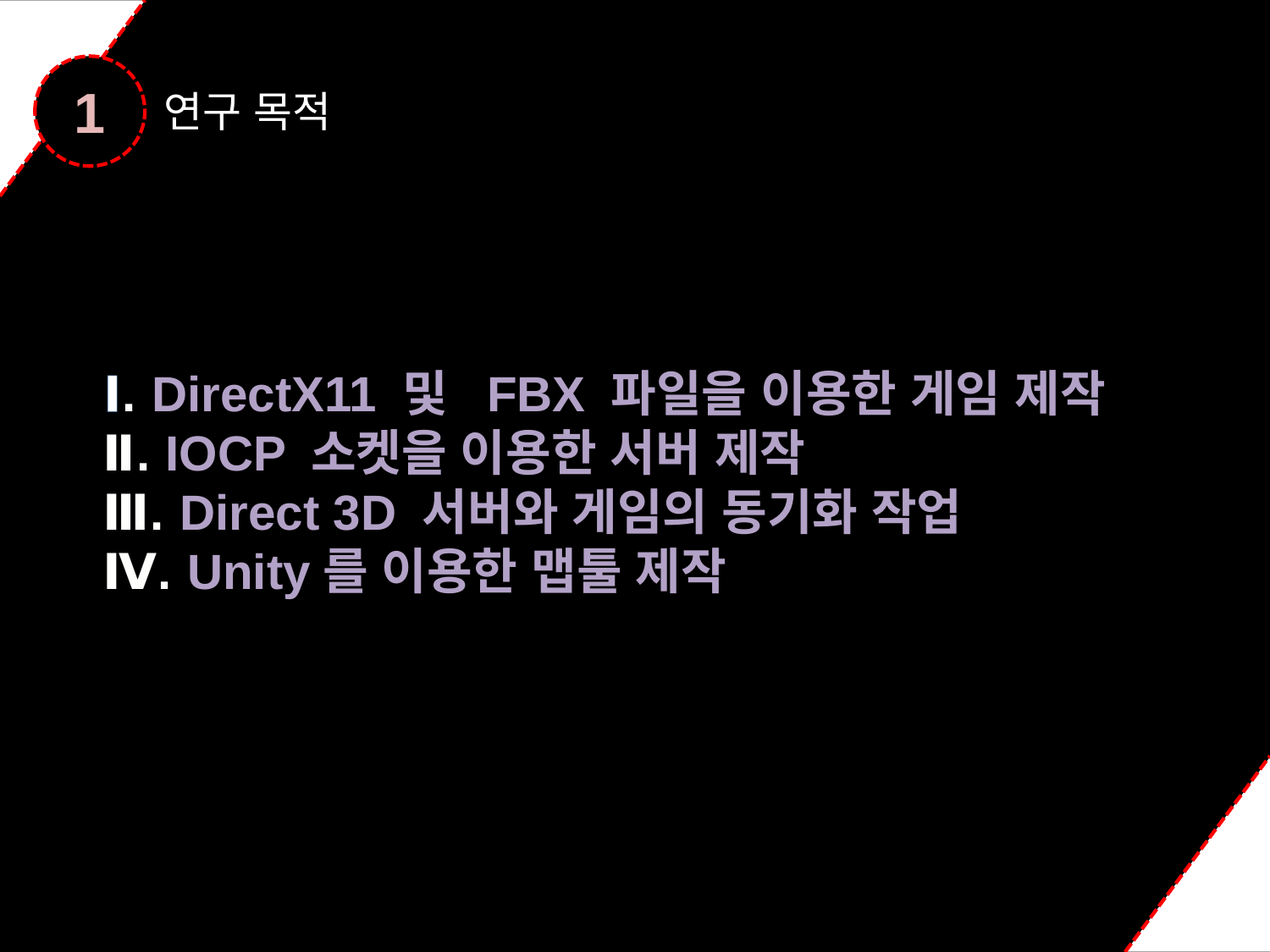

1
연구 목적
Ⅰ. DirectX11 및  FBX 파일을 이용한 게임 제작
Ⅱ. IOCP 소켓을 이용한 서버 제작
Ⅲ. Direct 3D 서버와 게임의 동기화 작업
Ⅳ. Unity를 이용한 맵툴 제작